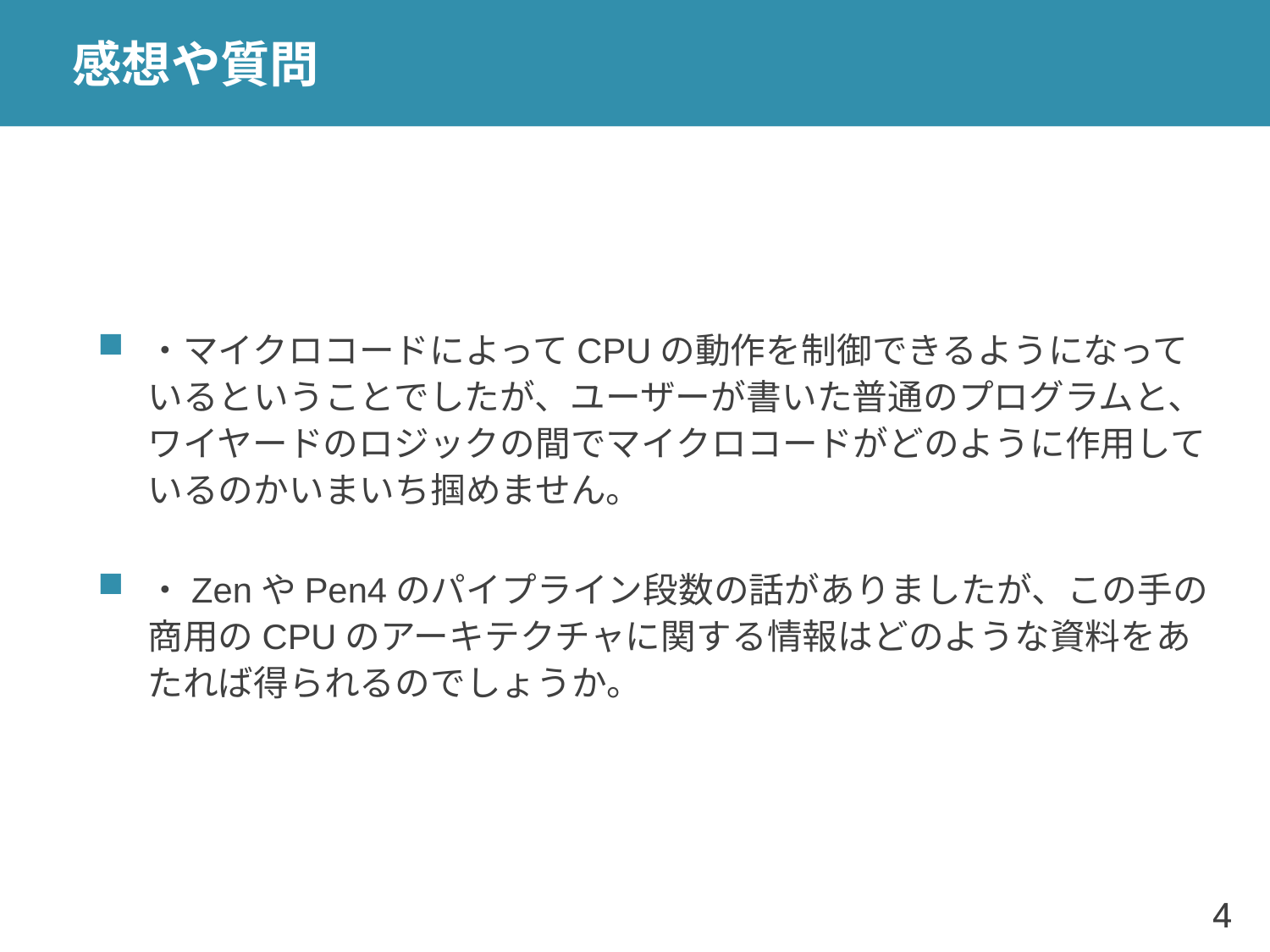

# 感想や質問
・マイクロコードによってCPUの動作を制御できるようになっているということでしたが、ユーザーが書いた普通のプログラムと、ワイヤードのロジックの間でマイクロコードがどのように作用しているのかいまいち掴めません。
・ZenやPen4のパイプライン段数の話がありましたが、この手の商用のCPUのアーキテクチャに関する情報はどのような資料をあたれば得られるのでしょうか。